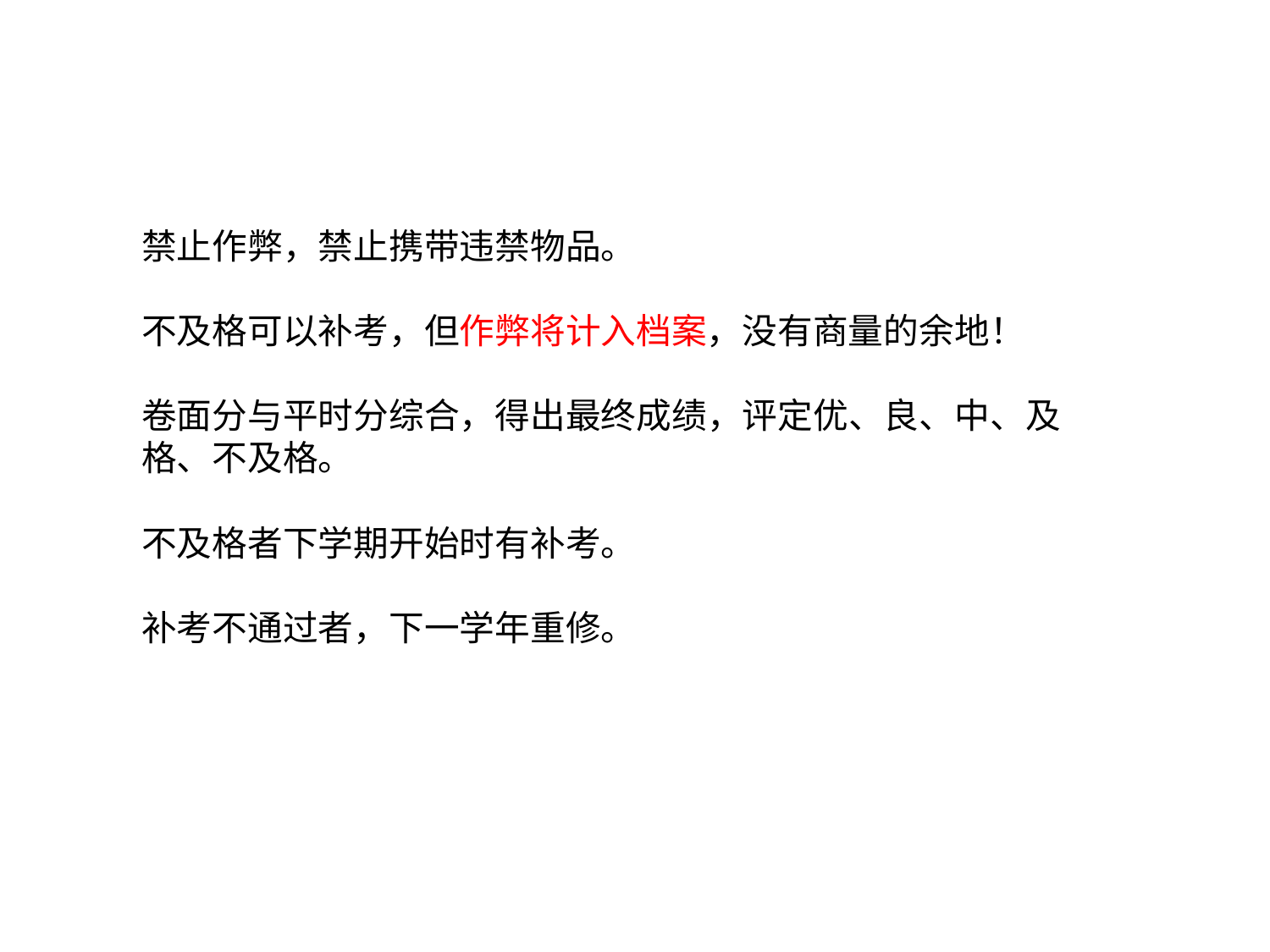

禁止作弊，禁止携带违禁物品。

不及格可以补考，但作弊将计入档案，没有商量的余地！

卷面分与平时分综合，得出最终成绩，评定优、良、中、及格、不及格。

不及格者下学期开始时有补考。

补考不通过者，下一学年重修。